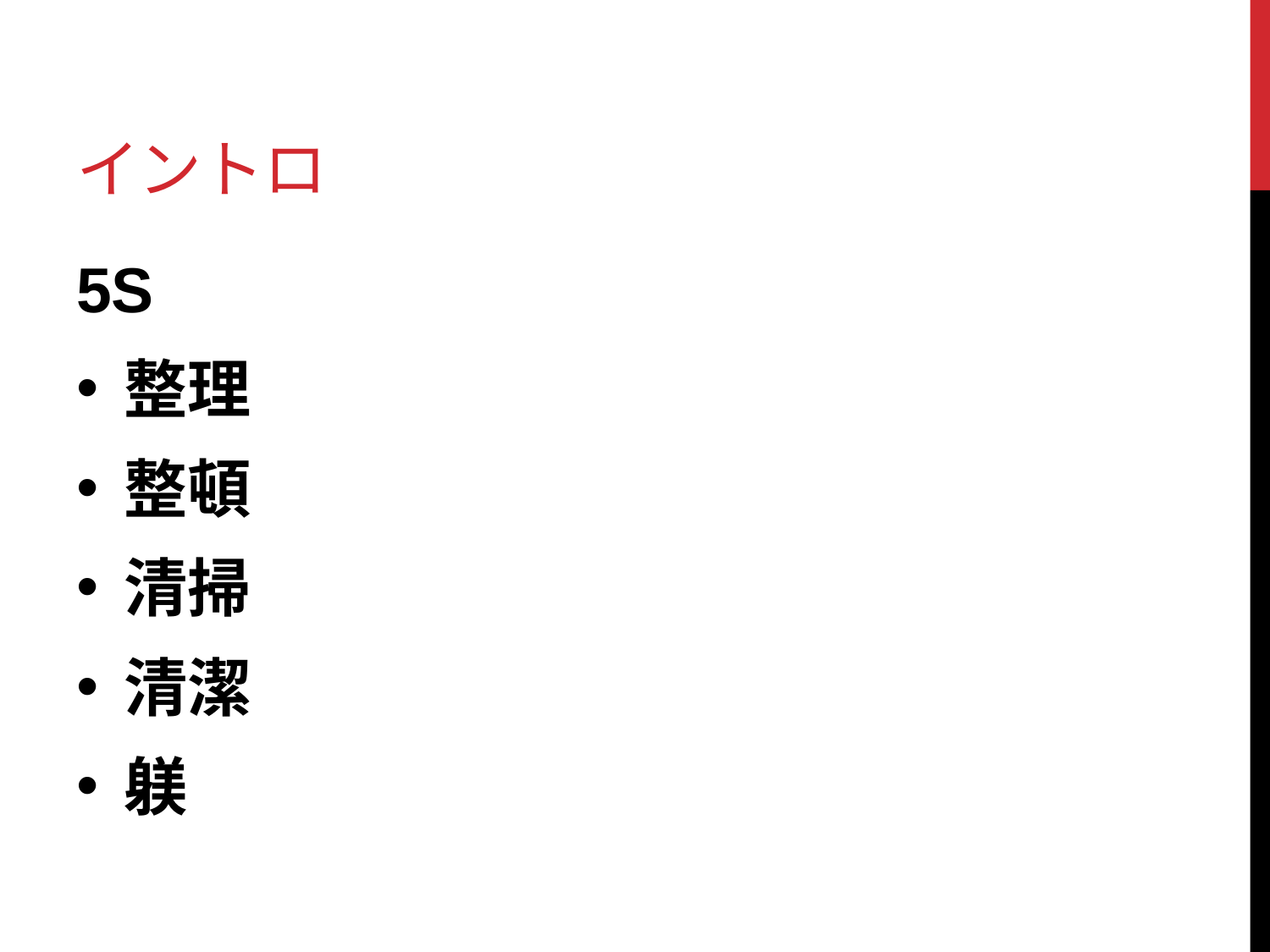

# イントロ
5S
整理
整頓
清掃
清潔
躾